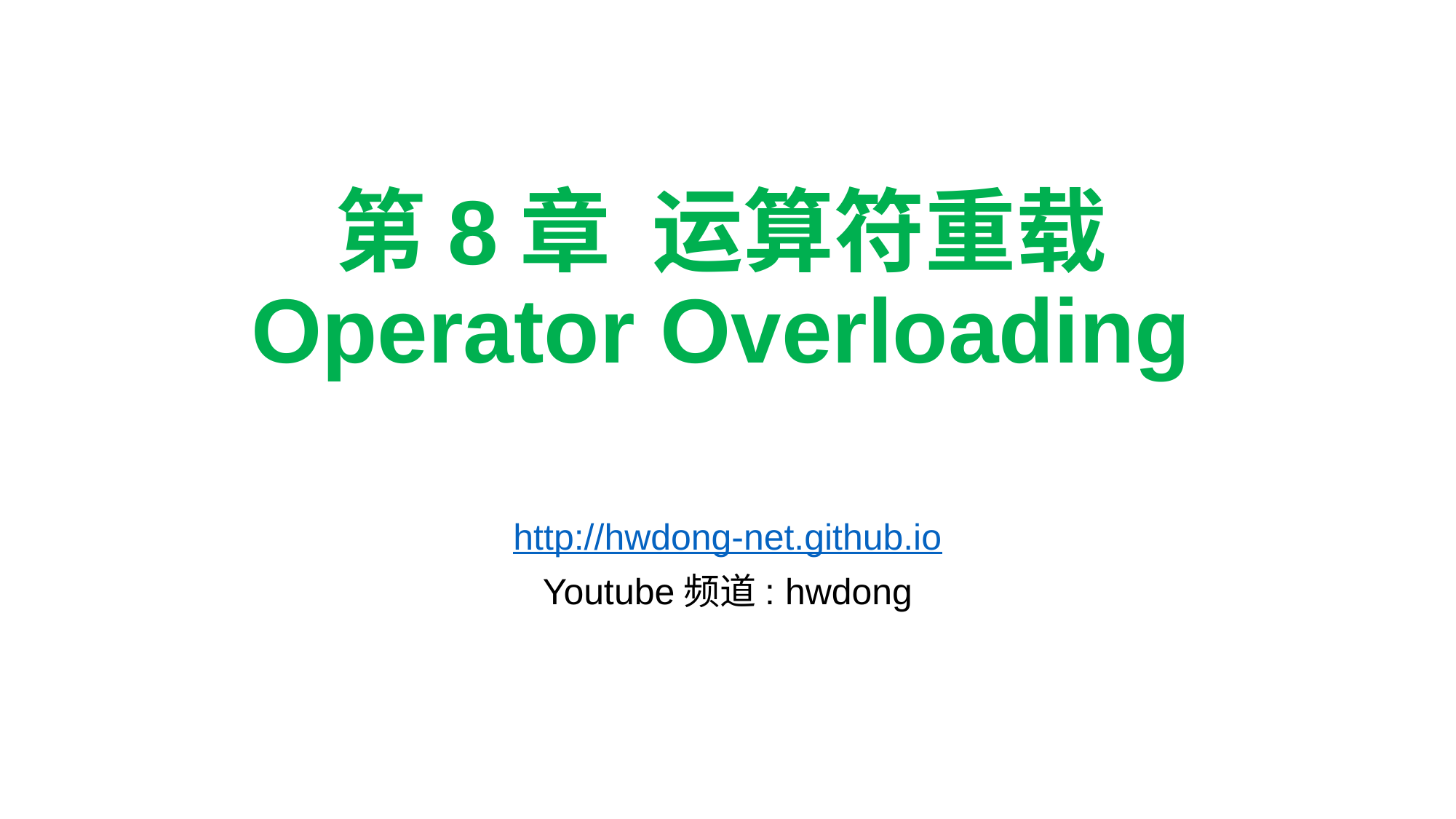

# 第8章  运算符重载 Operator Overloading
http://hwdong-net.github.io
Youtube频道: hwdong